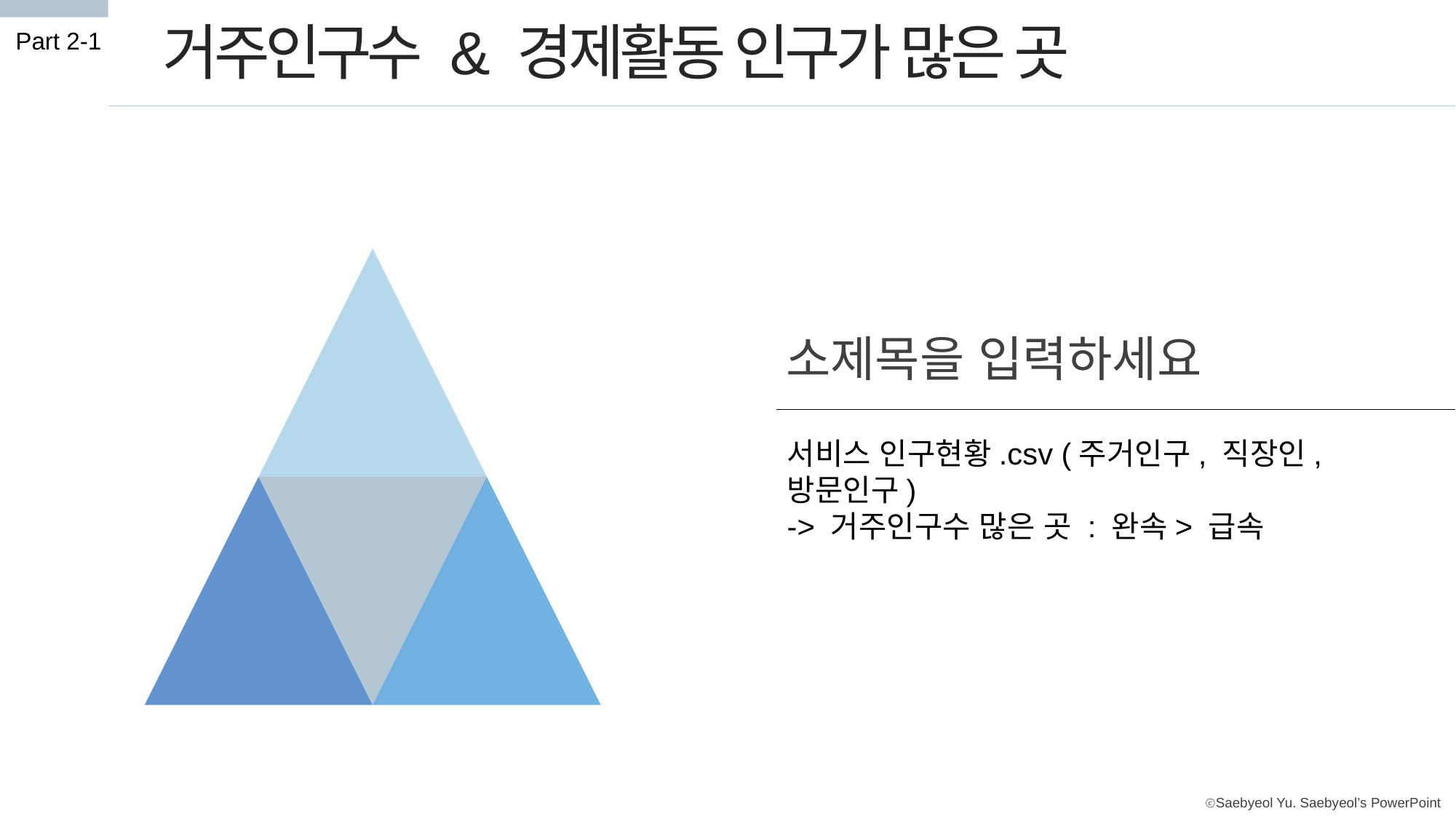

거주인구수 & 경제활동 인구가 많은 곳
제목을 입력하세요
Part 3,
Part 2-1
Lorem Ipsum is simply dummy text of the printing and typesetting industry.

소제목을 입력하세요
서비스 인구현황.csv (주거인구, 직장인, 방문인구)
-> 거주인구수 많은 곳 : 완속> 급속